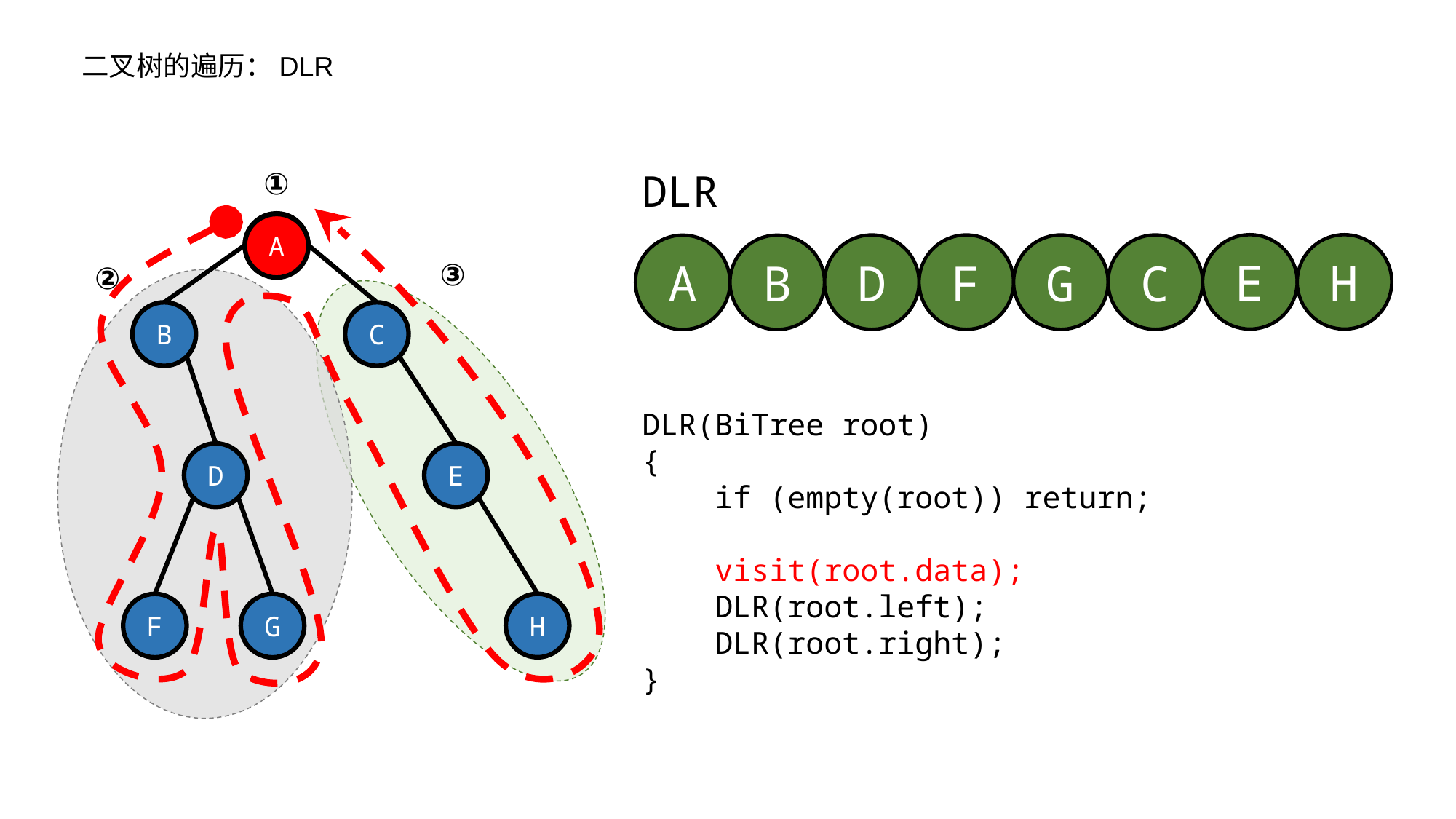

二叉树的遍历：DLR
①
DLR

A
A
E
H
D
F
G
C
A
B
③

②

B
C
DLR(BiTree root)
{
    if (empty(root)) return;

    visit(root.data);
    DLR(root.left);
    DLR(root.right);
}
D
E
H
F
G